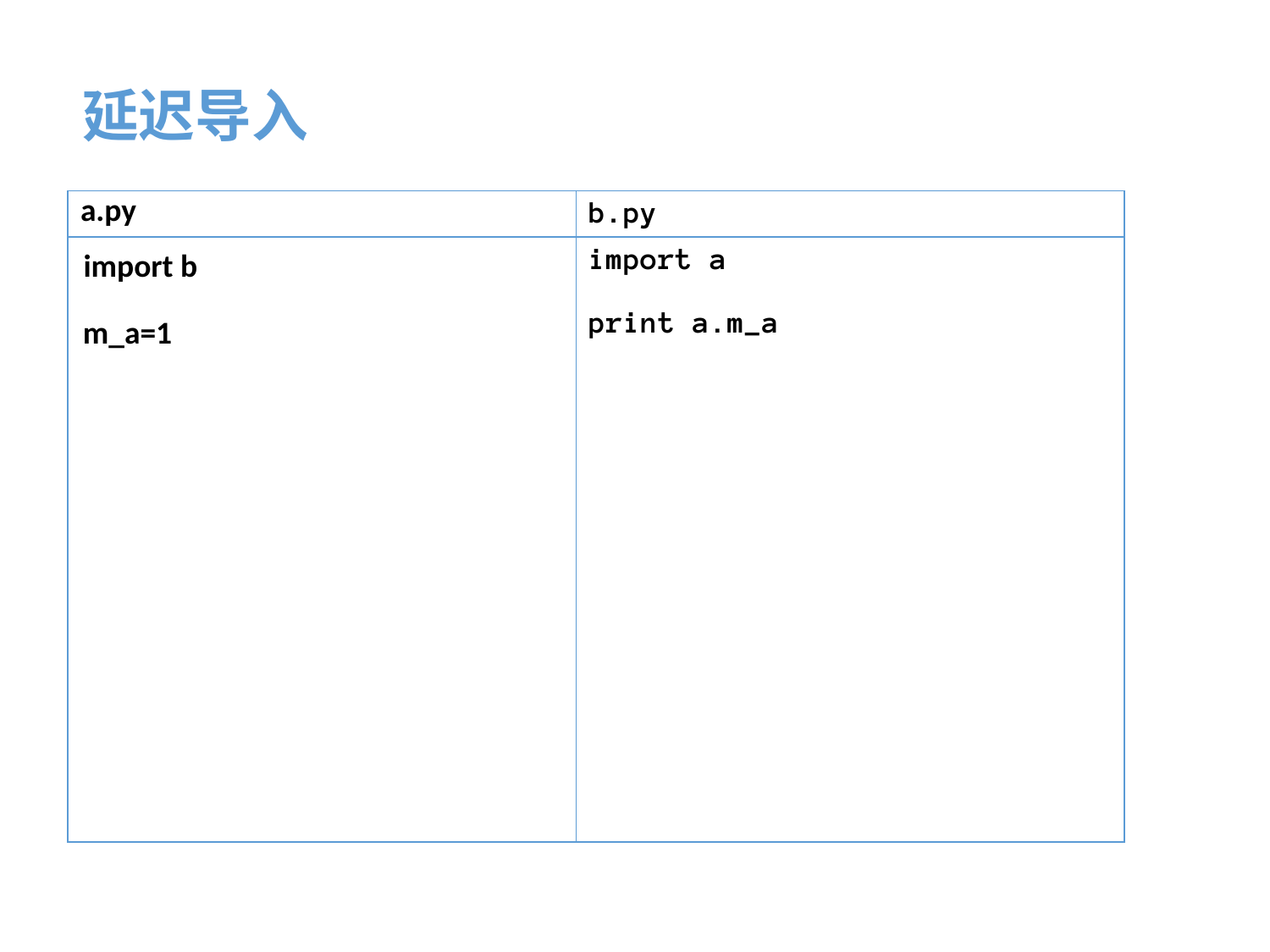

延迟导入
| a.py | b.py |
| --- | --- |
|  | import a print a.m\_a |
import b
m_a=1